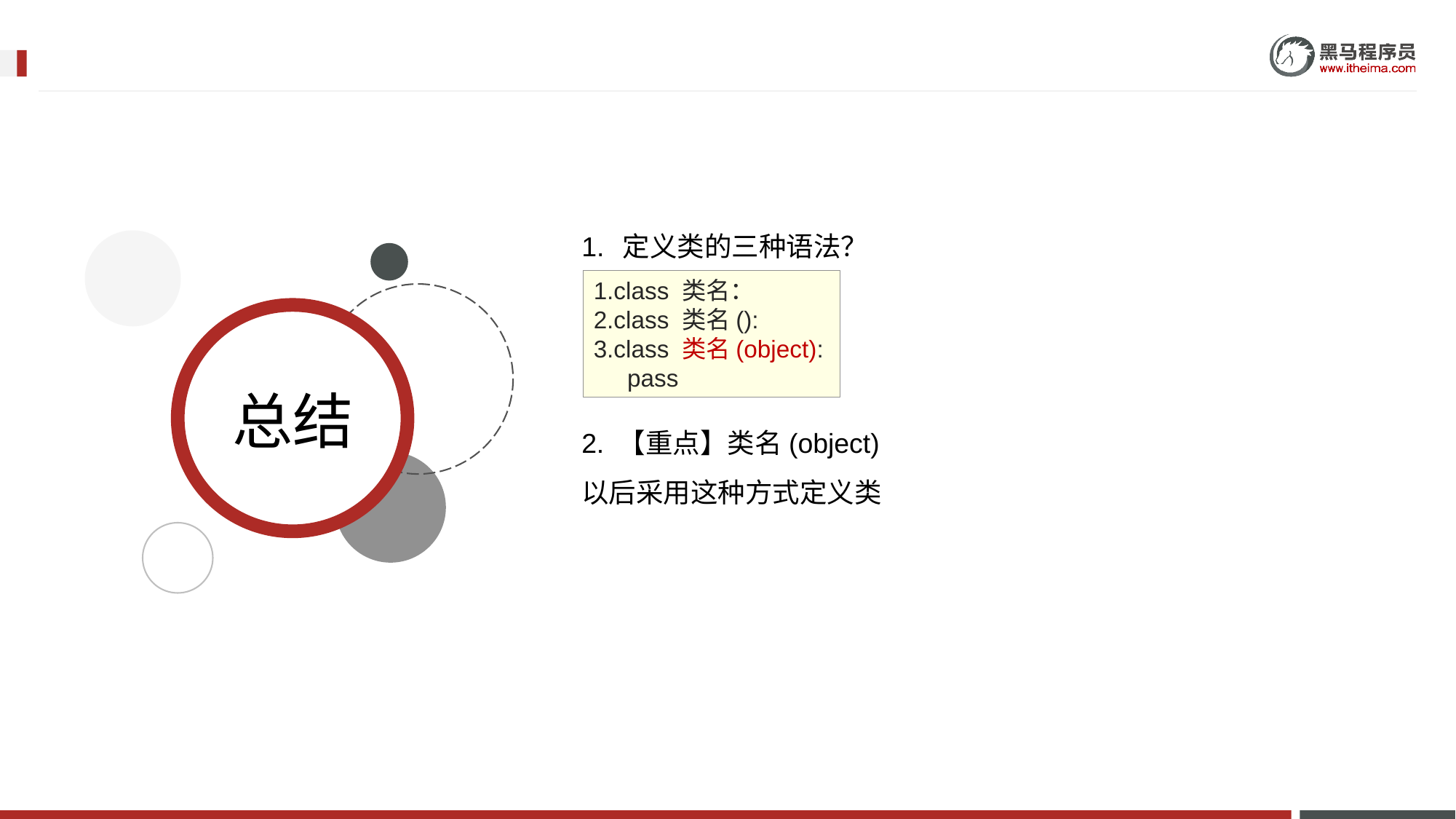

定义类的三种语法？

2. 【重点】类名(object)
以后采用这种方式定义类

1.class 类名：
2.class 类名():
3.class 类名(object):
     pass